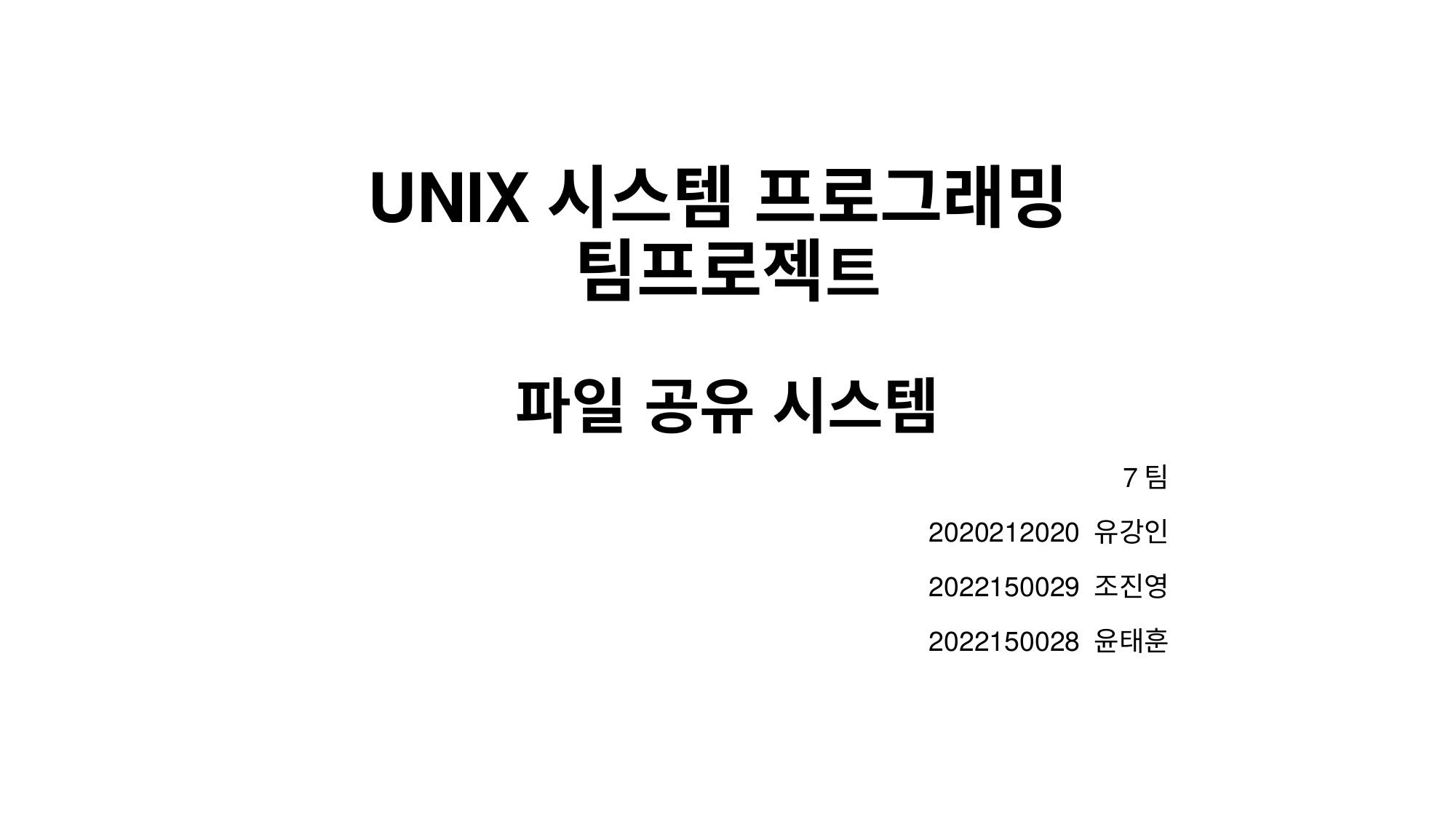

# UNIX시스템 프로그래밍 팀프로젝트 파일 공유 시스템
7팀
2020212020 유강인
2022150029 조진영
2022150028 윤태훈